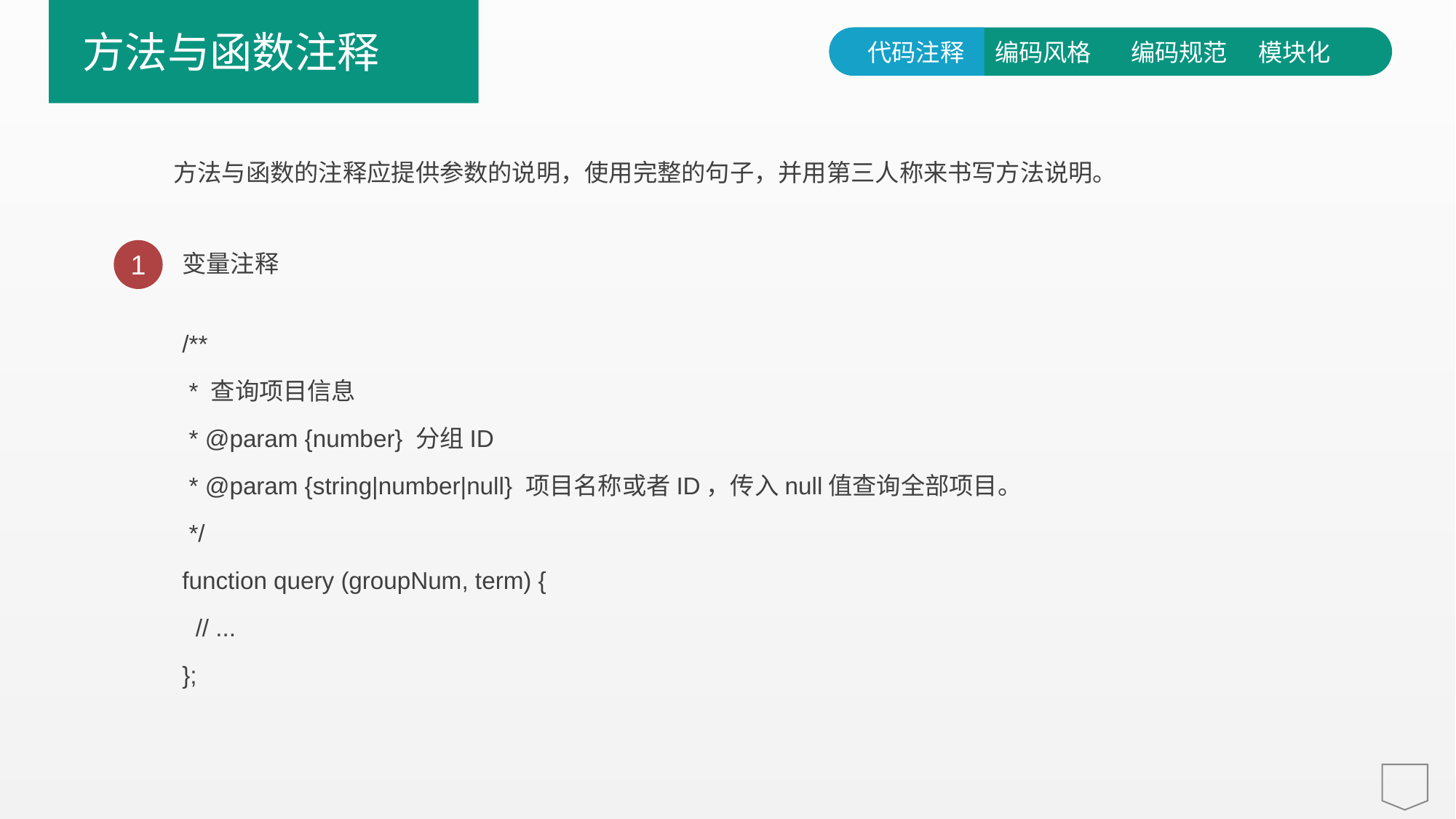

方法与函数注释

代码注释
编码风格
编码规范
模块化
方法与函数的注释应提供参数的说明，使用完整的句子，并用第三人称来书写方法说明。
e7d195523061f1c0600ade85ab8d19863d296bbd6d3c8047FB0A4867354E4F1E3A7DEAE3C4C4B5C9777EC9E9D7F78045DB0296A4194571101A21F67FC7D6C39966CE50B69116E2EE84E571E25F3C0CCE19B7BA3F947E0899F8B654DDF63CBC54889BD665B879A243CED6339B4F4AAD5F6D1EDF9135418660BA3FBA18744DAFA98EABC1EED731EA6833863FD2C33712174ACE2AD755DACFBF

1
变量注释
/**
 * 查询项目信息
 * @param {number} 分组ID
 * @param {string|number|null} 项目名称或者ID，传入null值查询全部项目。
 */
function query (groupNum, term) {
  // ...
};